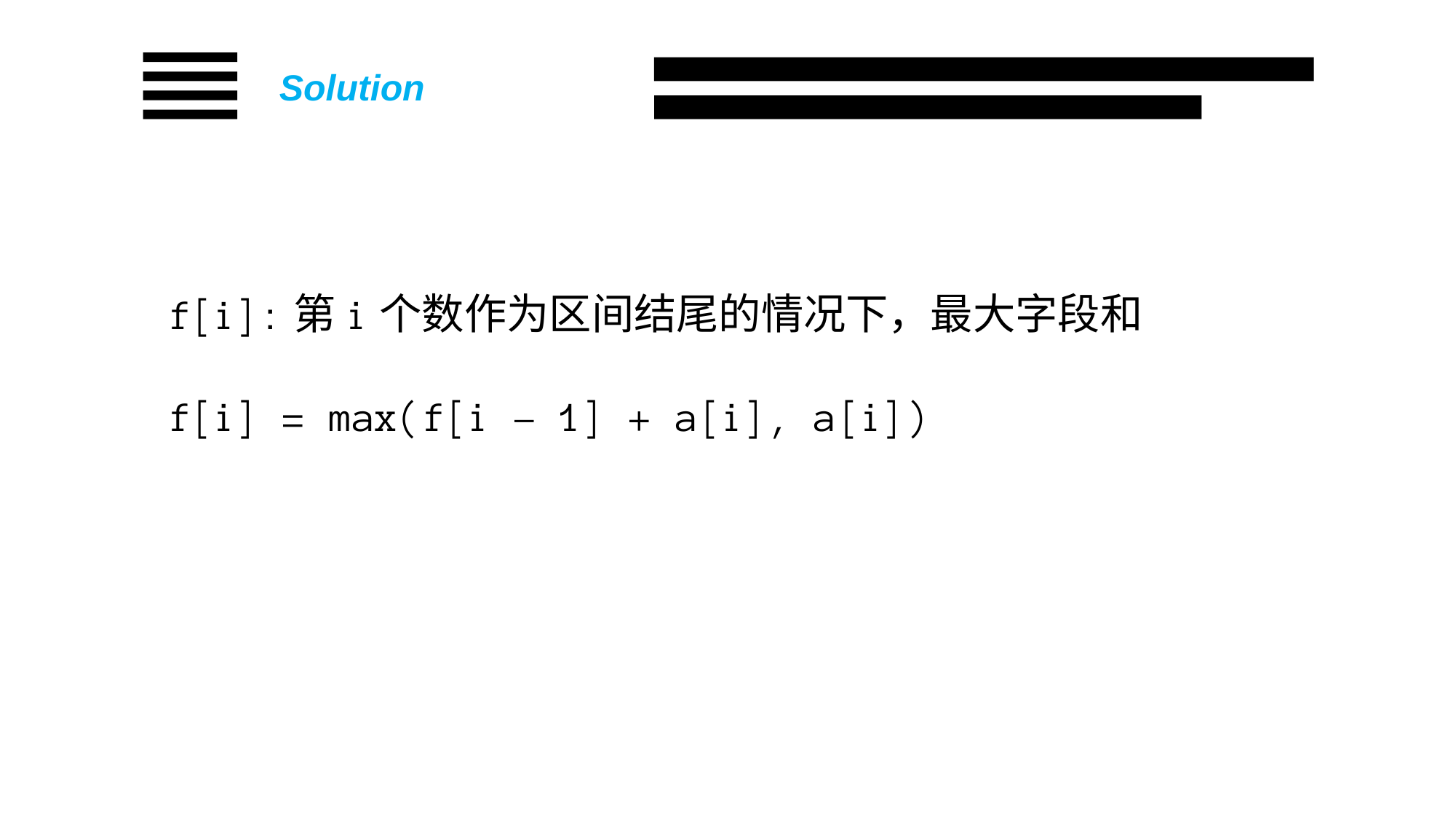

Solution

f[i]:第i个数作为区间结尾的情况下，最大字段和

f[i] = max(f[i – 1] + a[i], a[i])